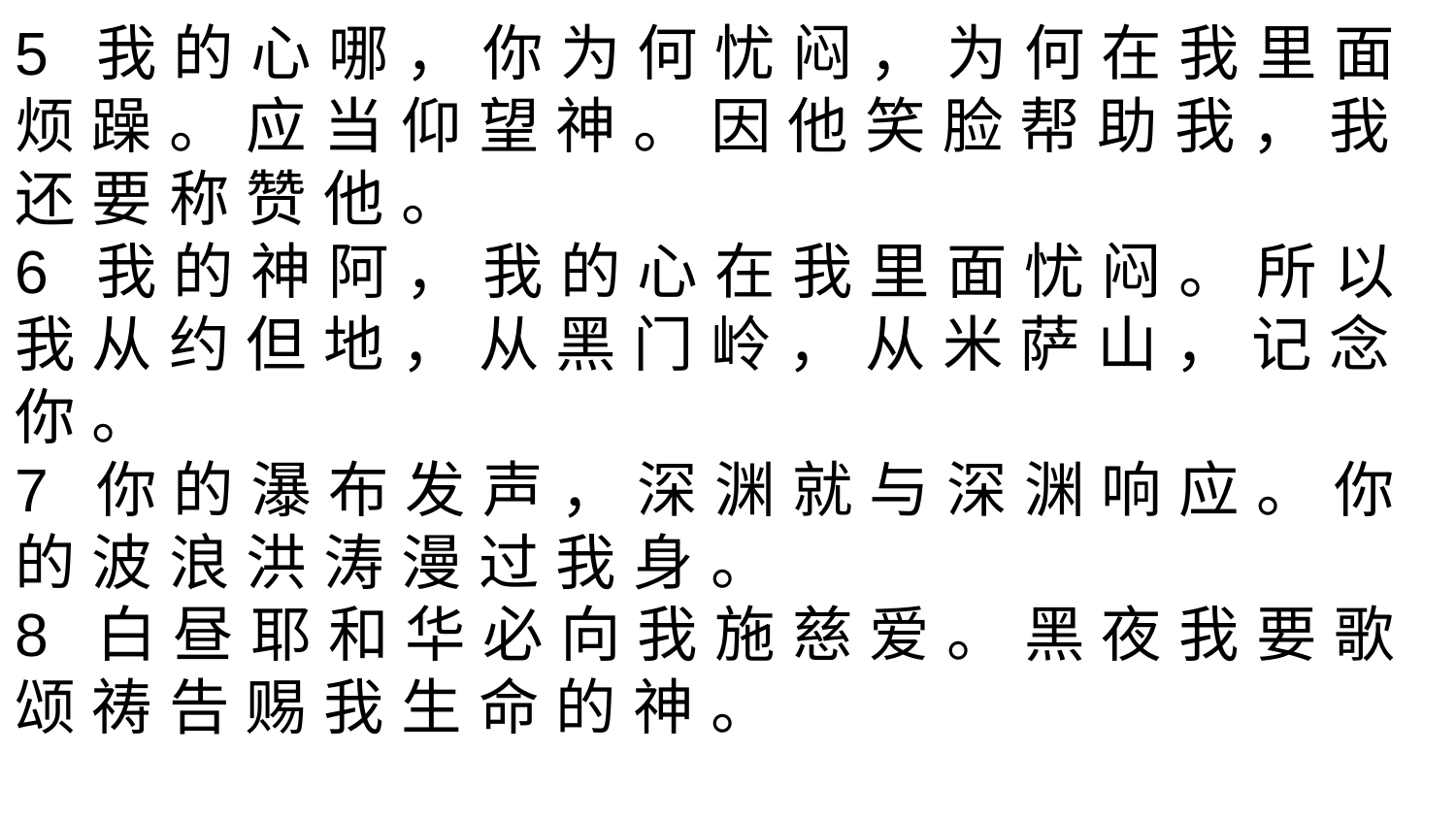

5  我 的 心 哪 ， 你 为 何 忧 闷 ， 为 何 在 我 里 面 烦 躁 。 应 当 仰 望 神 。 因 他 笑 脸 帮 助 我 ， 我 还 要 称 赞 他 。
6  我 的 神 阿 ， 我 的 心 在 我 里 面 忧 闷 。 所 以 我 从 约 但 地 ， 从 黑 门 岭 ， 从 米 萨 山 ， 记 念 你 。
7  你 的 瀑 布 发 声 ， 深 渊 就 与 深 渊 响 应 。 你 的 波 浪 洪 涛 漫 过 我 身 。
8  白 昼 耶 和 华 必 向 我 施 慈 爱 。 黑 夜 我 要 歌 颂 祷 告 赐 我 生 命 的 神 。